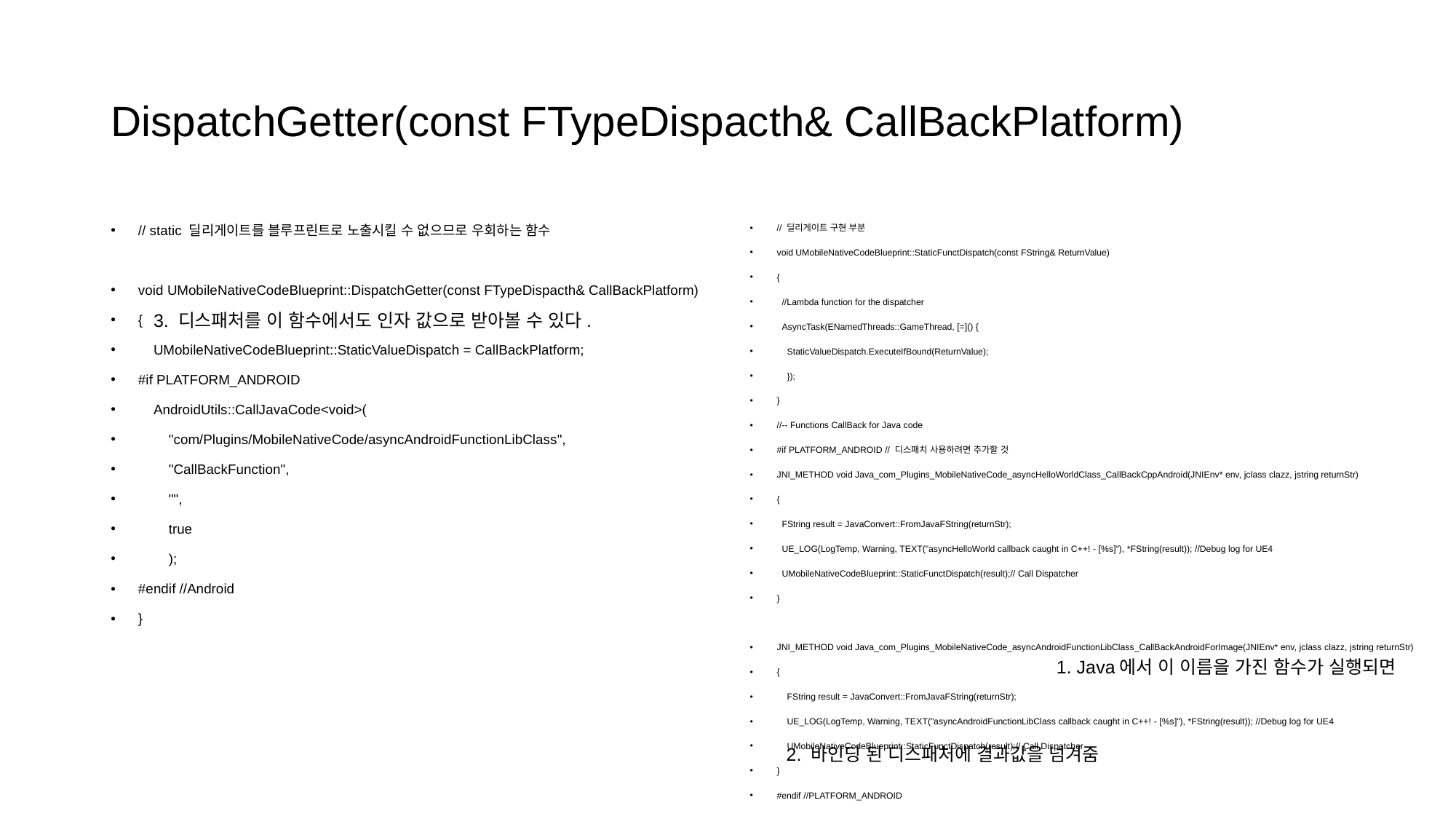

# DispatchGetter(const FTypeDispacth& CallBackPlatform)
// static 딜리게이트를 블루프린트로 노출시킬 수 없으므로 우회하는 함수

void UMobileNativeCodeBlueprint::DispatchGetter(const FTypeDispacth& CallBackPlatform)
{
    UMobileNativeCodeBlueprint::StaticValueDispatch = CallBackPlatform;
#if PLATFORM_ANDROID
    AndroidUtils::CallJavaCode<void>(
        "com/Plugins/MobileNativeCode/asyncAndroidFunctionLibClass",
        "CallBackFunction",
        "",
        true
        );
#endif //Android
}

// 딜리게이트 구현 부분
void UMobileNativeCodeBlueprint::StaticFunctDispatch(const FString& ReturnValue)
{
  //Lambda function for the dispatcher
  AsyncTask(ENamedThreads::GameThread, [=]() {
    StaticValueDispatch.ExecuteIfBound(ReturnValue);
    });
}
//-- Functions CallBack for Java code
#if PLATFORM_ANDROID // 디스패치 사용하려면 추가할 것
JNI_METHOD void Java_com_Plugins_MobileNativeCode_asyncHelloWorldClass_CallBackCppAndroid(JNIEnv* env, jclass clazz, jstring returnStr)
{
  FString result = JavaConvert::FromJavaFString(returnStr);
  UE_LOG(LogTemp, Warning, TEXT("asyncHelloWorld callback caught in C++! - [%s]"), *FString(result)); //Debug log for UE4
  UMobileNativeCodeBlueprint::StaticFunctDispatch(result);// Call Dispatcher
}

JNI_METHOD void Java_com_Plugins_MobileNativeCode_asyncAndroidFunctionLibClass_CallBackAndroidForImage(JNIEnv* env, jclass clazz, jstring returnStr)
{
    FString result = JavaConvert::FromJavaFString(returnStr);
    UE_LOG(LogTemp, Warning, TEXT("asyncAndroidFunctionLibClass callback caught in C++! - [%s]"), *FString(result)); //Debug log for UE4
    UMobileNativeCodeBlueprint::StaticFunctDispatch(result);// Call Dispatcher
}
#endif //PLATFORM_ANDROID

3. 디스패처를 이 함수에서도 인자 값으로 받아볼 수 있다.
1. Java에서 이 이름을 가진 함수가 실행되면
2. 바인딩 된 디스패처에 결과값을 넘겨줌